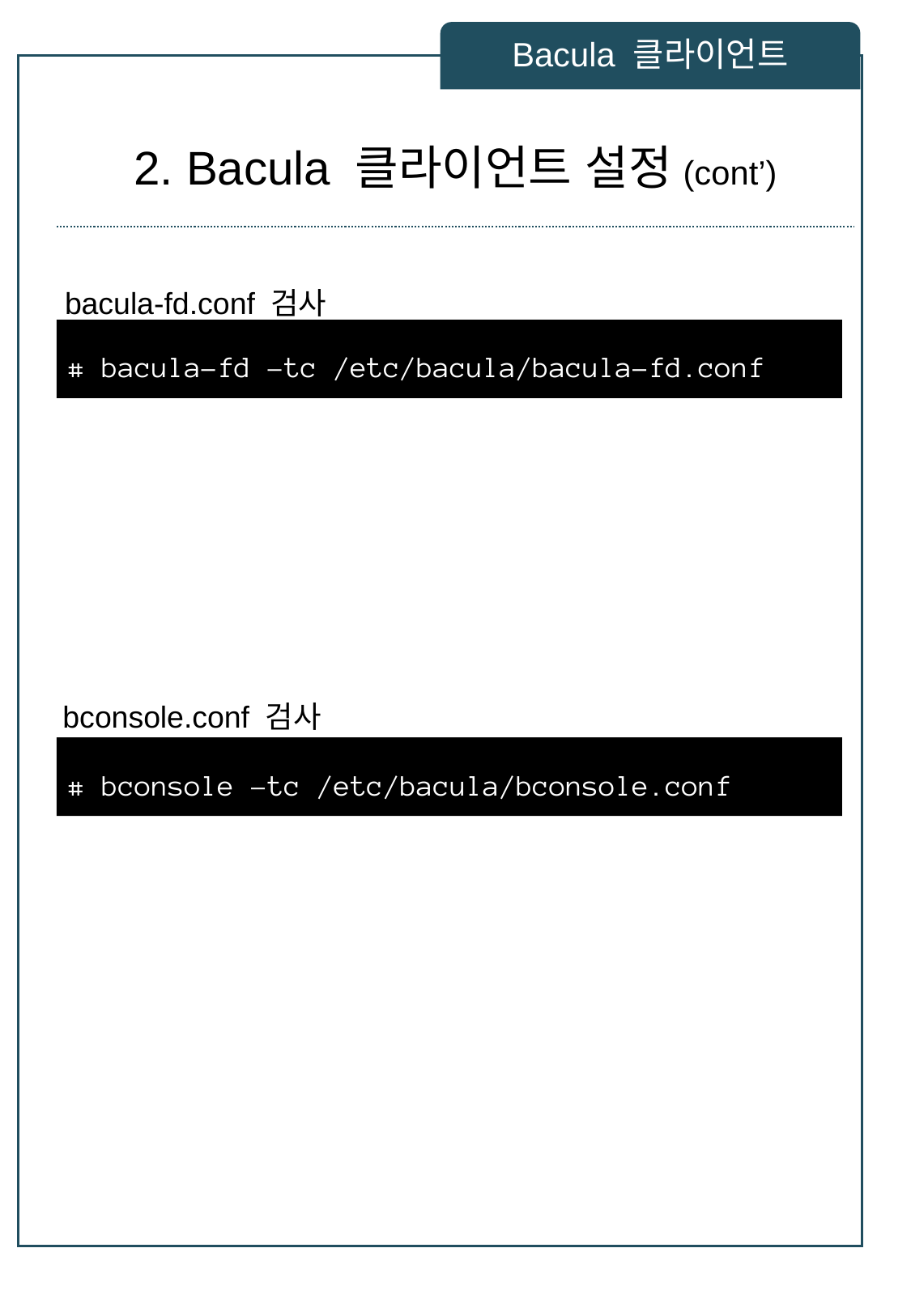

Bacula 클라이언트

# 2. Bacula 클라이언트 설정(cont’)
bacula-fd.conf 검사
# bacula-fd –tc /etc/bacula/bacula-fd.conf

bconsole.conf 검사
# bconsole –tc /etc/bacula/bconsole.conf